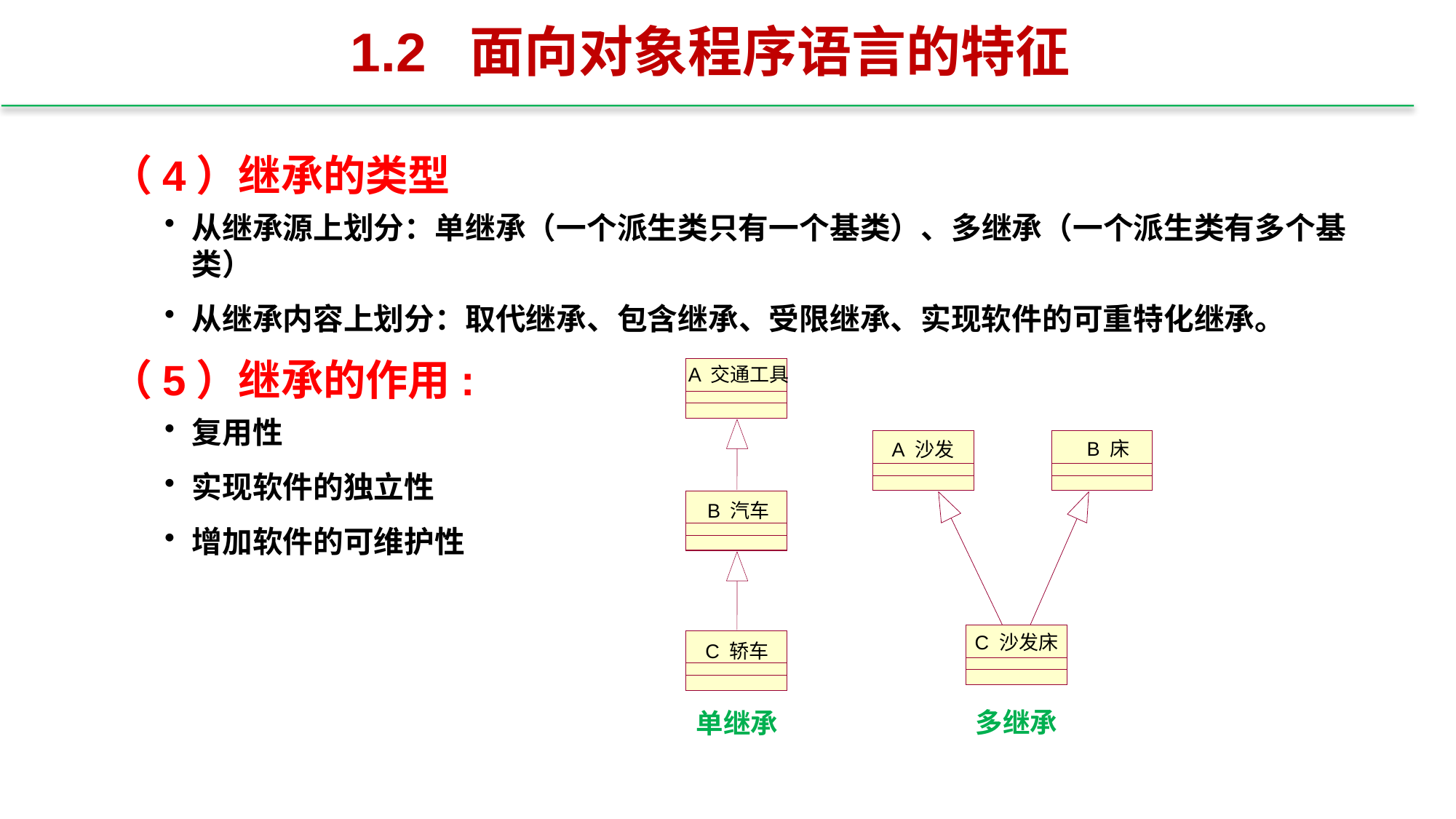

# 1.2  面向对象程序语言的特征
（4）继承的类型
从继承源上划分：单继承（一个派生类只有一个基类）、多继承（一个派生类有多个基类）
从继承内容上划分：取代继承、包含继承、受限继承、实现软件的可重特化继承。
（5）继承的作用:
复用性
实现软件的独立性
增加软件的可维护性

A 交通工具

B 汽车

C 轿车

B 床
A 沙发

C 沙发床

多继承
单继承